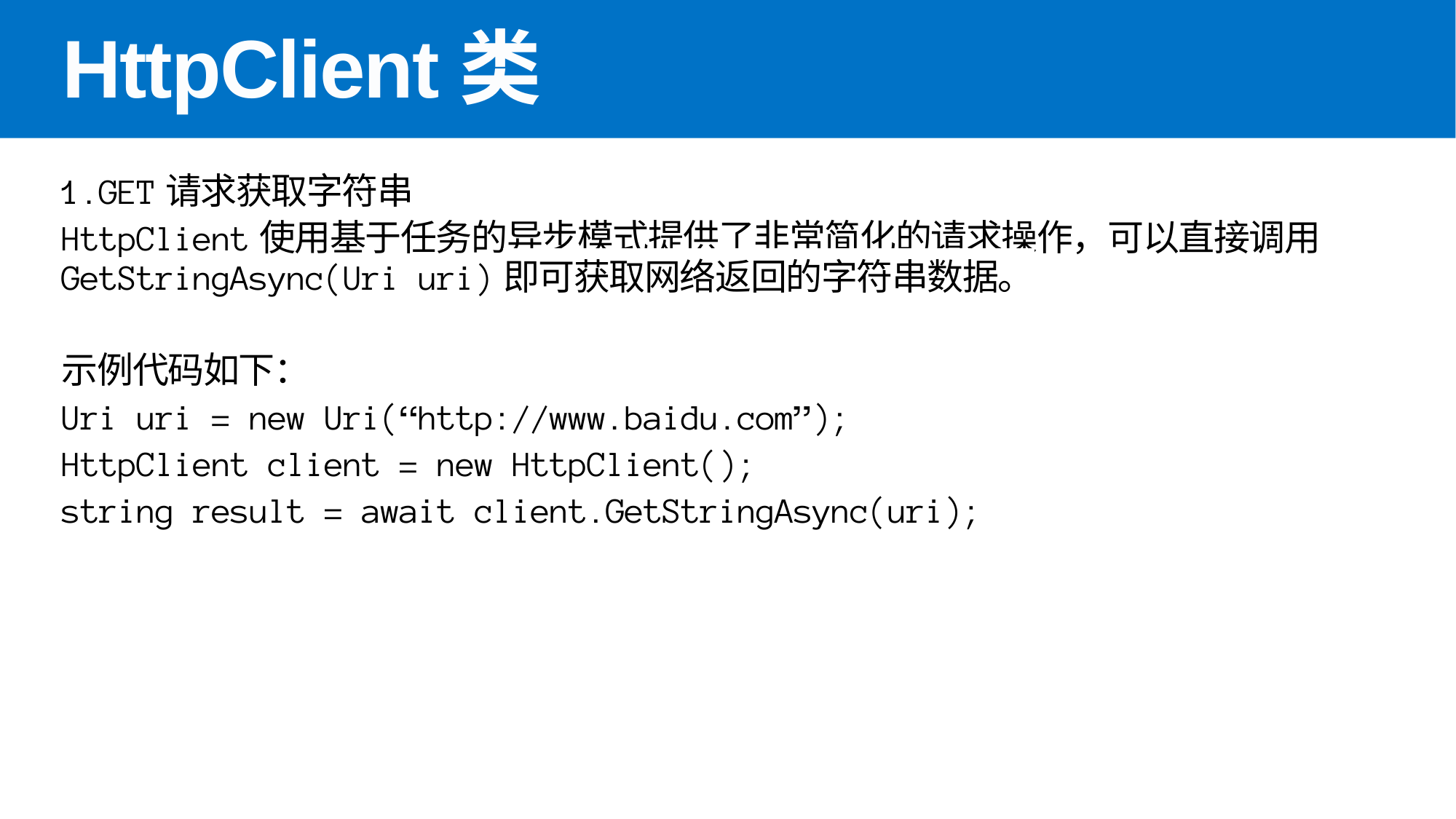

# HttpClient类
1.GET请求获取字符串
HttpClient使用基于任务的异步模式提供了非常简化的请求操作，可以直接调用GetStringAsync(Uri uri)即可获取网络返回的字符串数据。

示例代码如下：
Uri uri = new Uri(“http://www.baidu.com”);
HttpClient client = new HttpClient();
string result = await client.GetStringAsync(uri);